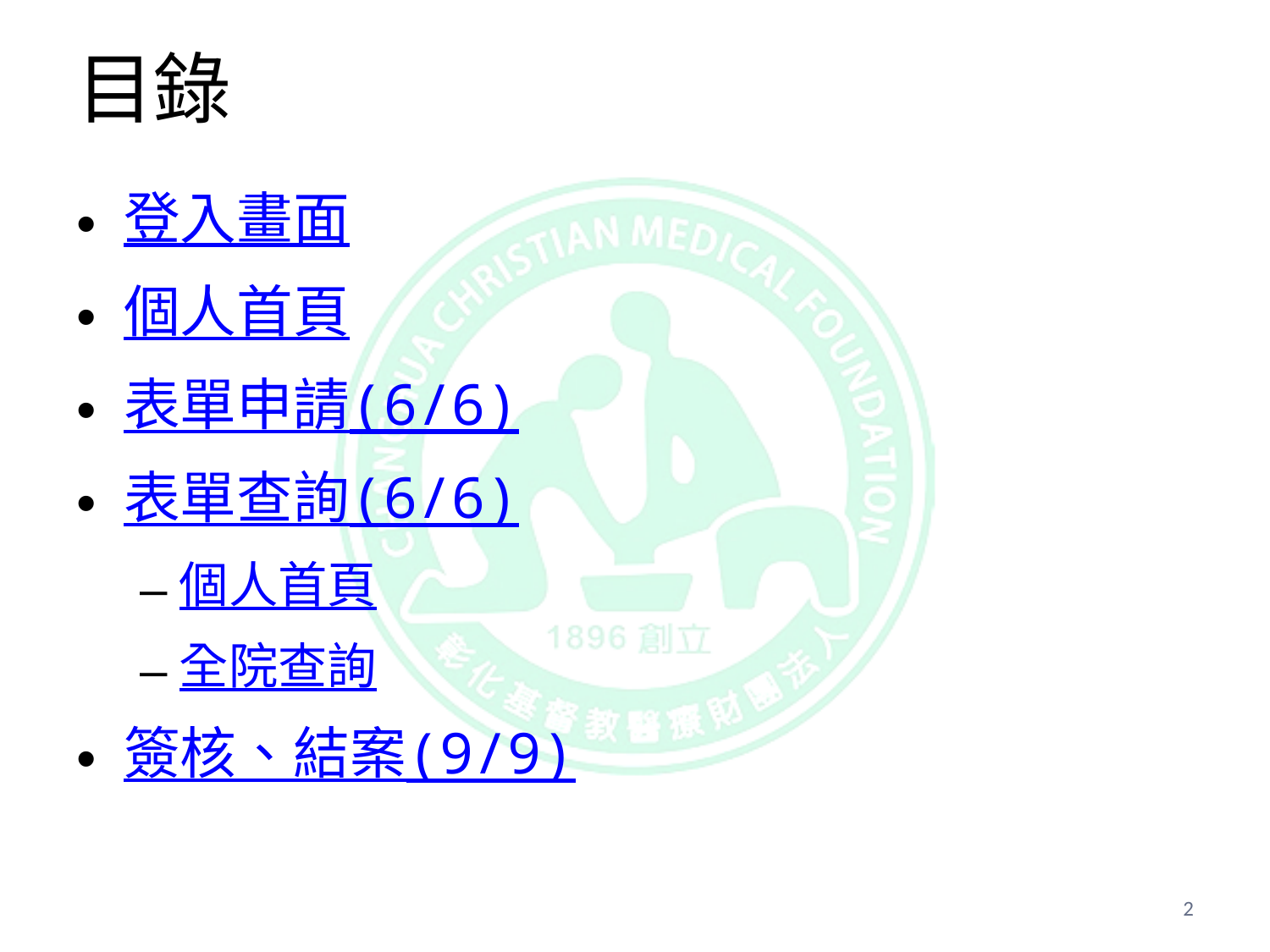

# 目錄
登入畫面
個人首頁
表單申請(6/6)
表單查詢(6/6)
個人首頁
全院查詢
簽核、結案(9/9)

2